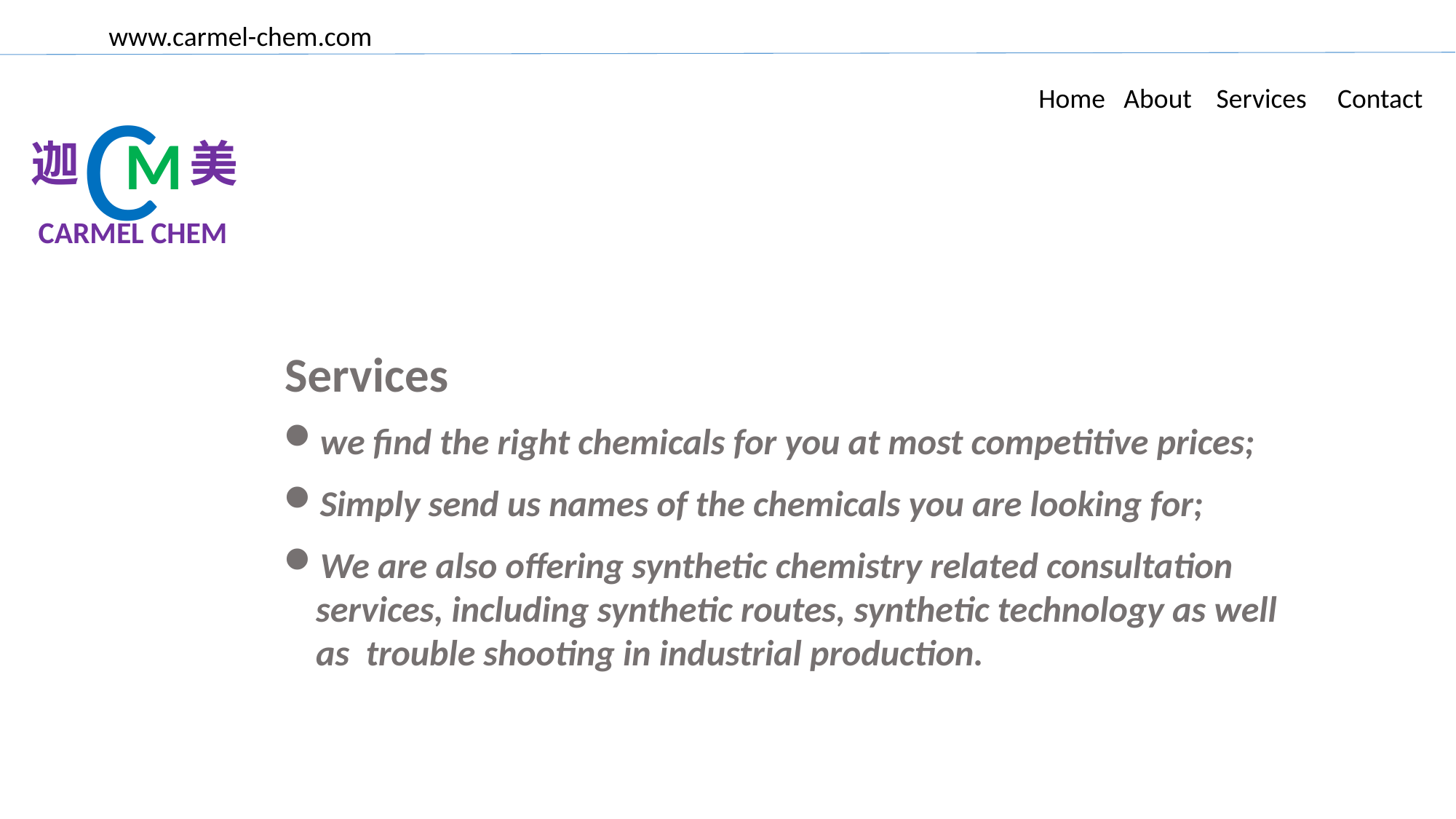

www.carmel-chem.com
C
M
迦          美
CARMEL CHEM
Home   About    Services     Contact
Services
we find the right chemicals for you at most competitive prices;
Simply send us names of the chemicals you are looking for;
We are also offering synthetic chemistry related consultation services, including synthetic routes, synthetic technology as well as  trouble shooting in industrial production.